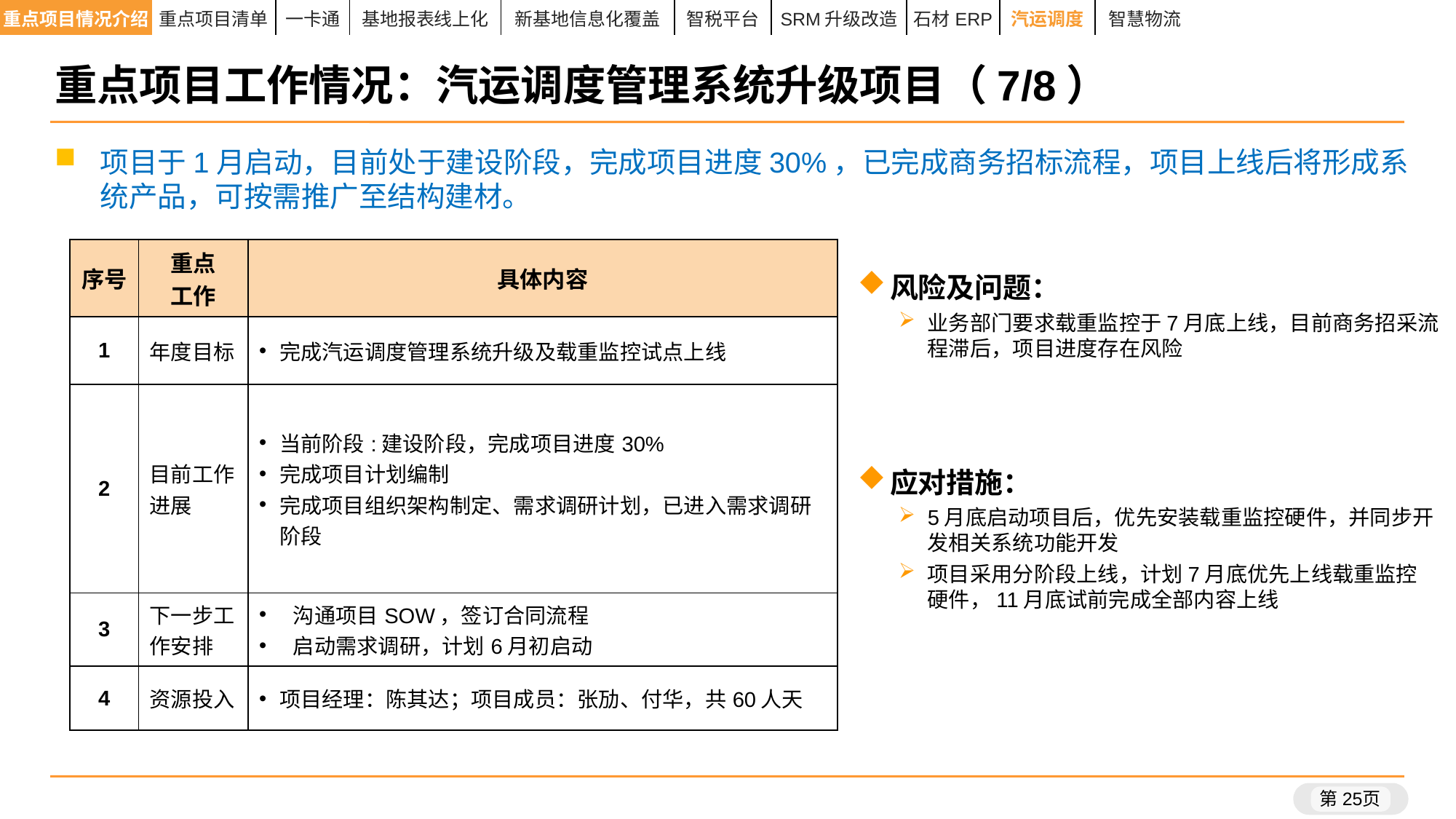

| 重点项目情况介绍 | 重点项目清单 | 一卡通 | 基地报表线上化 | 新基地信息化覆盖 | 智税平台 | SRM升级改造 | 石材ERP | 汽运调度 | 智慧物流 |
| --- | --- | --- | --- | --- | --- | --- | --- | --- | --- |
重点项目工作情况：汽运调度管理系统升级项目（7/8）
项目于1月启动，目前处于建设阶段，完成项目进度30%，已完成商务招标流程，项目上线后将形成系统产品，可按需推广至结构建材。
| 序号 | 重点 工作 | 具体内容 |
| --- | --- | --- |
| 1 | 年度目标 | 完成汽运调度管理系统升级及载重监控试点上线 |
| 2 | 目前工作进展 | 当前阶段:建设阶段，完成项目进度30% 完成项目计划编制 完成项目组织架构制定、需求调研计划，已进入需求调研阶段 |
| 3 | 下一步工作安排 | 沟通项目SOW，签订合同流程 启动需求调研，计划6月初启动 |
| 4 | 资源投入 | 项目经理：陈其达；项目成员：张劢、付华，共60人天 |
风险及问题：
业务部门要求载重监控于7月底上线，目前商务招采流程滞后，项目进度存在风险
应对措施：
5月底启动项目后，优先安装载重监控硬件，并同步开发相关系统功能开发
项目采用分阶段上线，计划7月底优先上线载重监控硬件，11月底试前完成全部内容上线